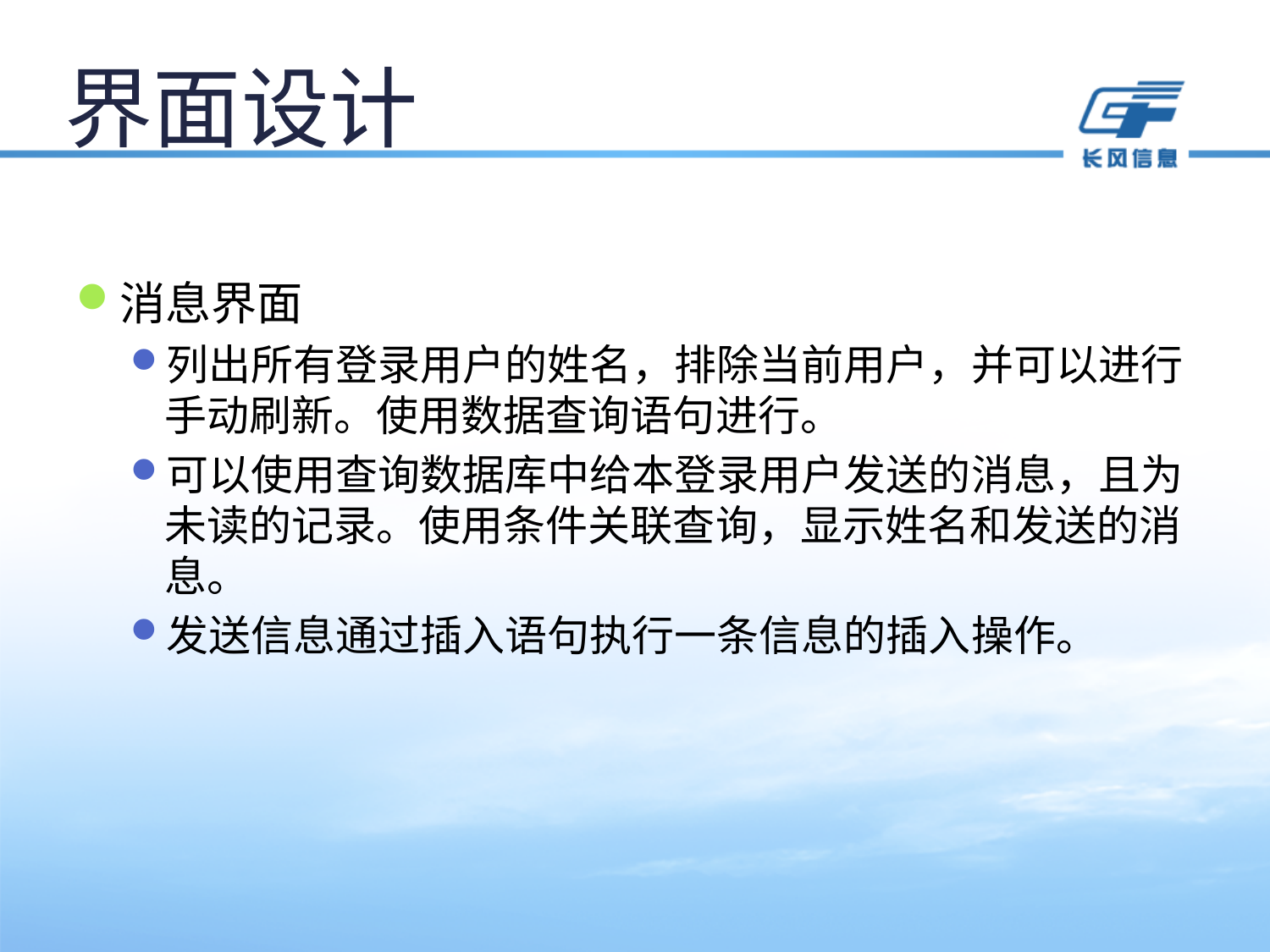

# 界面设计
消息界面
列出所有登录用户的姓名，排除当前用户，并可以进行手动刷新。使用数据查询语句进行。
可以使用查询数据库中给本登录用户发送的消息，且为未读的记录。使用条件关联查询，显示姓名和发送的消息。
发送信息通过插入语句执行一条信息的插入操作。